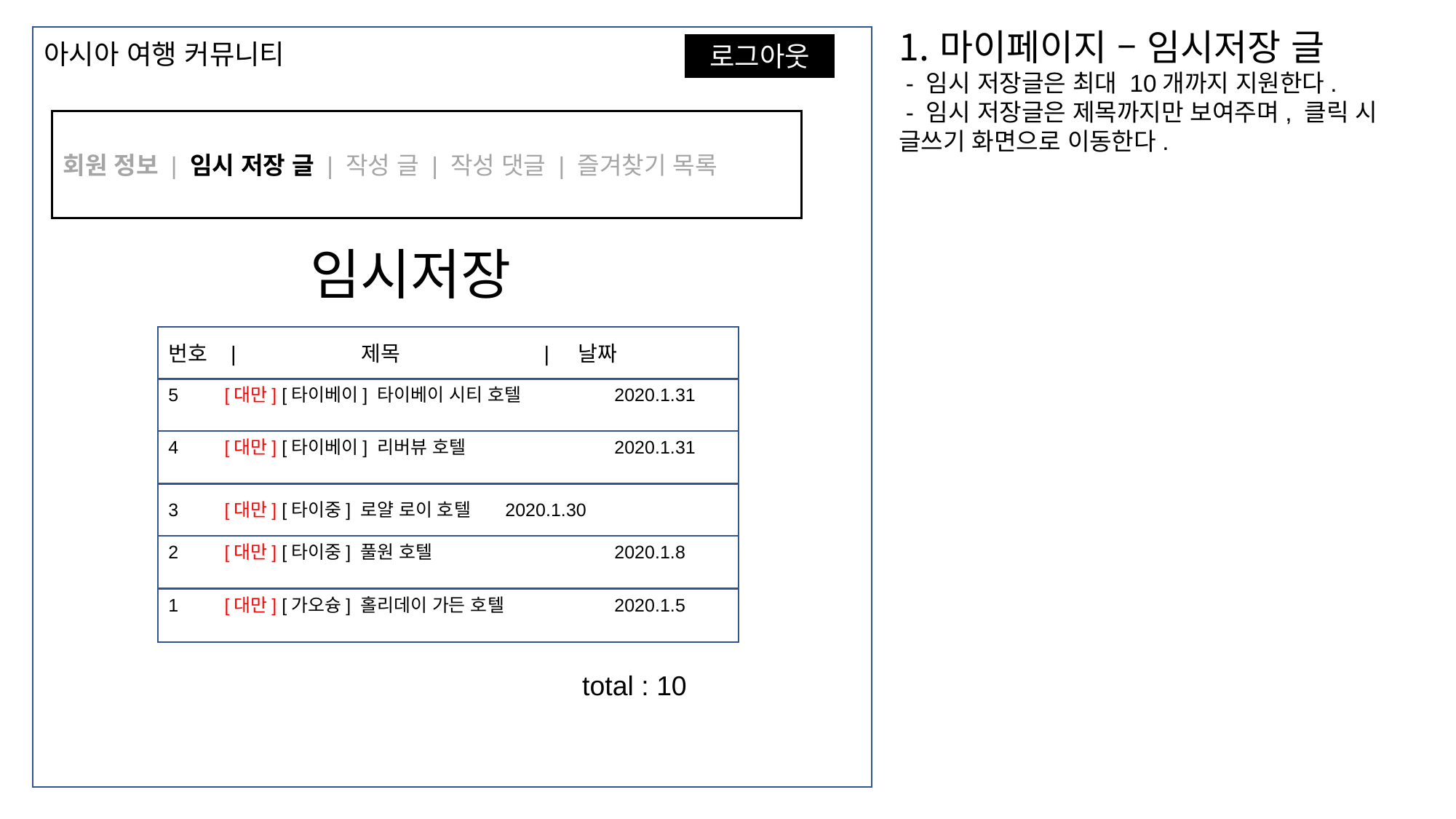

마이 페이지 –작성 글
마이페이지 – 임시저장 글
 - 임시 저장글은 최대 10개까지 지원한다.
 - 임시 저장글은 제목까지만 보여주며, 클릭 시 글쓰기 화면으로 이동한다.

아시아 여행 커뮤니티
로그아웃
회원 정보 | 임시 저장 글 | 작성 글 | 작성 댓글 | 즐겨찾기 목록
임시저장
번호   |                    제목                       |    날짜
5         [대만] [타이베이] 타이베이 시티 호텔 	 2020.1.31
4         [대만] [타이베이] 리버뷰 호텔 	 	 2020.1.31
3         [대만] [타이중] 로얄 로이 호텔  	 2020.1.30
2         [대만] [타이중] 풀원 호텔  		 2020.1.8
1         [대만] [가오슝] 홀리데이 가든 호텔  	 2020.1.5
total : 10